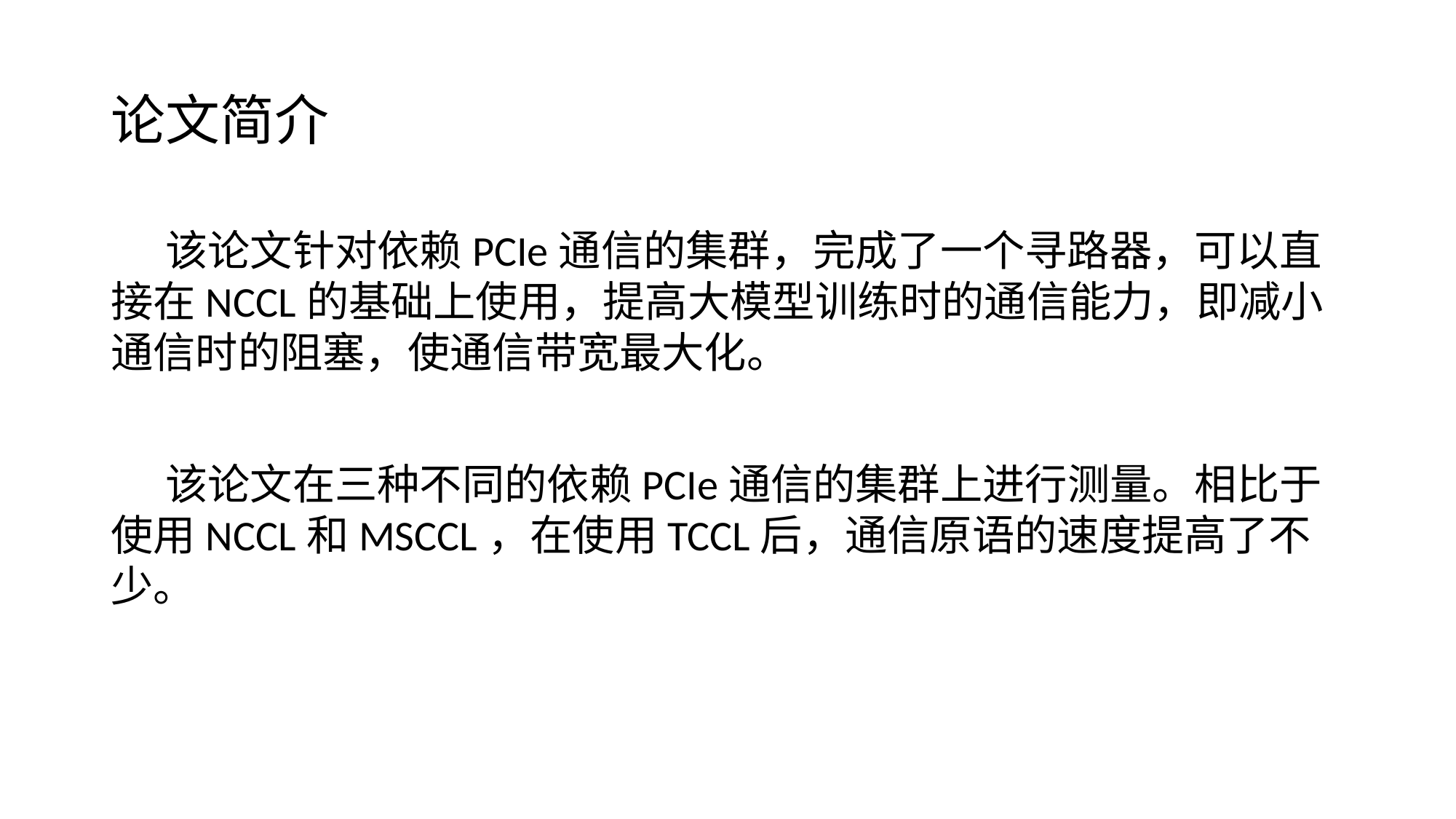

# 论文简介
该论文针对依赖PCIe通信的集群，完成了一个寻路器，可以直接在NCCL的基础上使用，提高大模型训练时的通信能力，即减小通信时的阻塞，使通信带宽最大化。

该论文在三种不同的依赖PCIe通信的集群上进行测量。相比于使用NCCL和MSCCL，在使用TCCL后，通信原语的速度提高了不少。